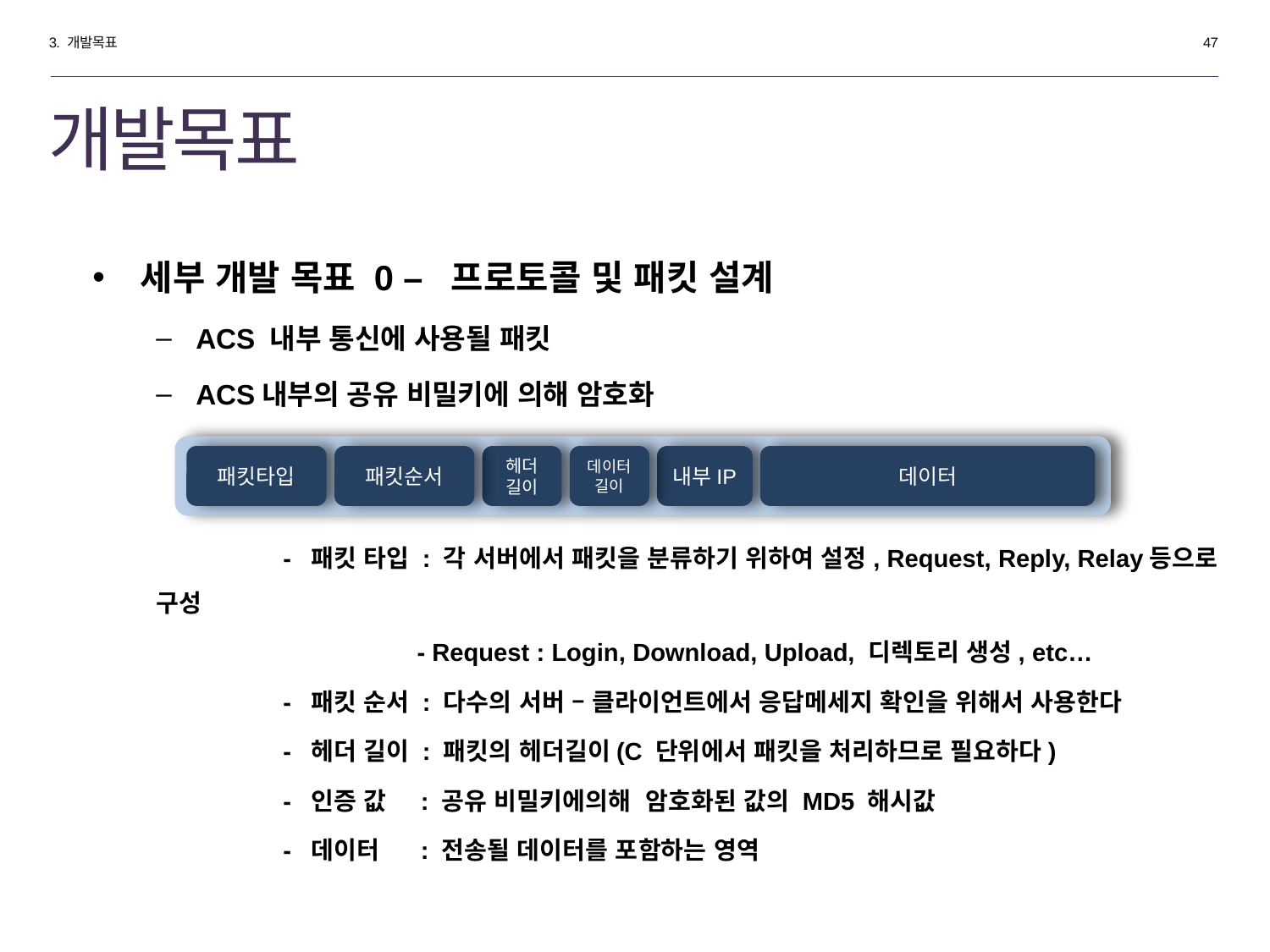

3. 개발목표
47
# 개발목표
세부 개발 목표 0 –  프로토콜 및 패킷 설계
ACS 내부 통신에 사용될 패킷
ACS내부의 공유 비밀키에 의해 암호화

	-  패킷 타입 : 각 서버에서 패킷을 분류하기 위하여 설정, Request, Reply, Relay등으로 구성
		 - Request : Login, Download, Upload, 디렉토리 생성, etc…
	-  패킷 순서 : 다수의 서버 – 클라이언트에서 응답메세지 확인을 위해서 사용한다
	-  헤더 길이 : 패킷의 헤더길이(C 단위에서 패킷을 처리하므로 필요하다)
	-  인증 값    : 공유 비밀키에의해  암호화된 값의 MD5 해시값
	-  데이터     : 전송될 데이터를 포함하는 영역

패킷타입
패킷순서
헤더
길이
데이터
길이
내부IP
데이터